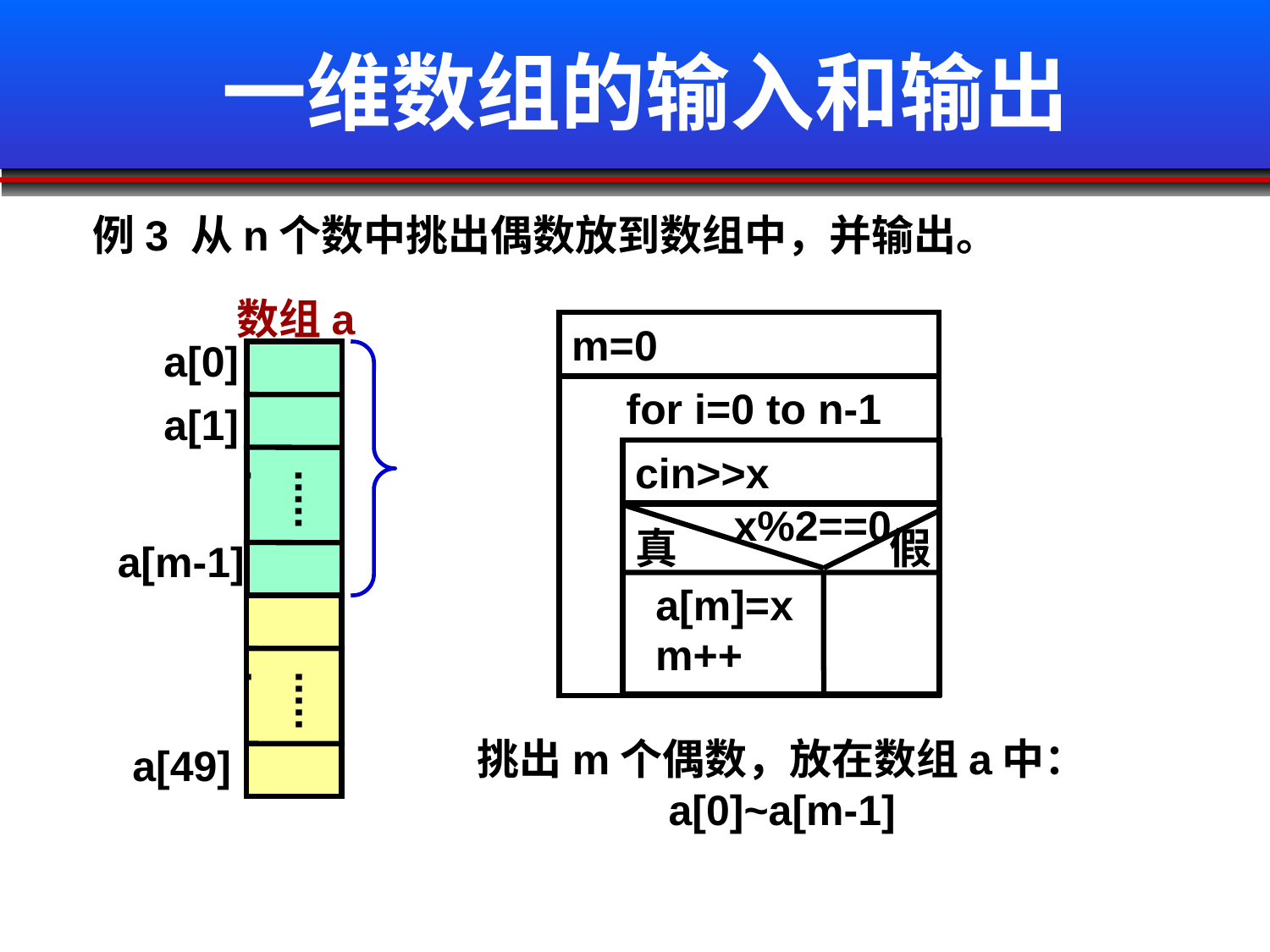

# 一维数组的输入和输出
例3 从n个数中挑出偶数放到数组中，并输出。
数组a
m=0
a[0]

for i=0 to n-1

a[1]

cin>>x

......
x%2==0

真
假
a[m-1]

a[m]=x

m++

......
挑出m个偶数，放在数组a中：
a[0]~a[m-1]
a[49]